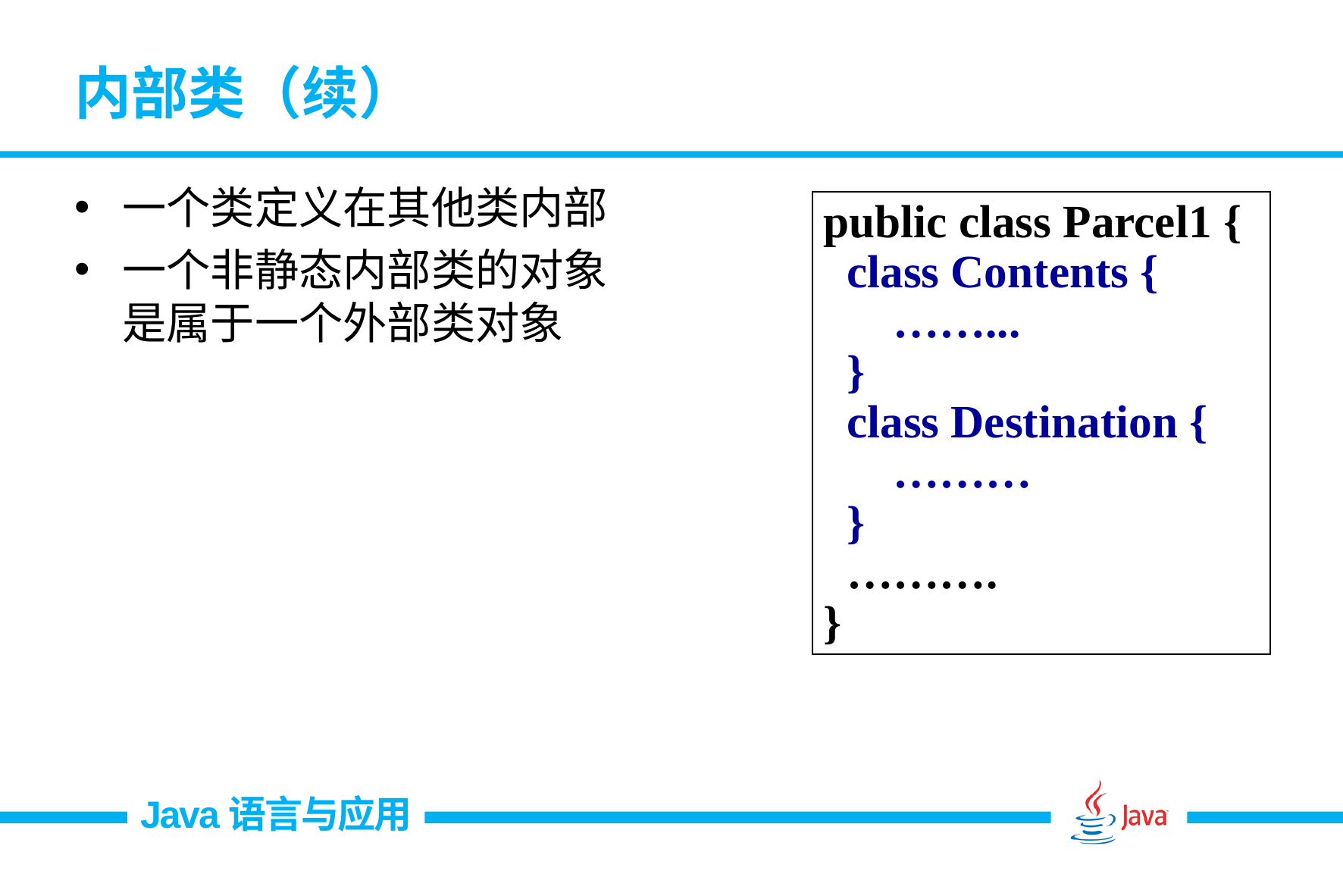

# 内部类（续）
一个类定义在其他类内部
一个非静态内部类的对象是属于一个外部类对象
public class Parcel1 {
  class Contents {
      ……...
  }
  class Destination {
      ………
  }
  ……….
}